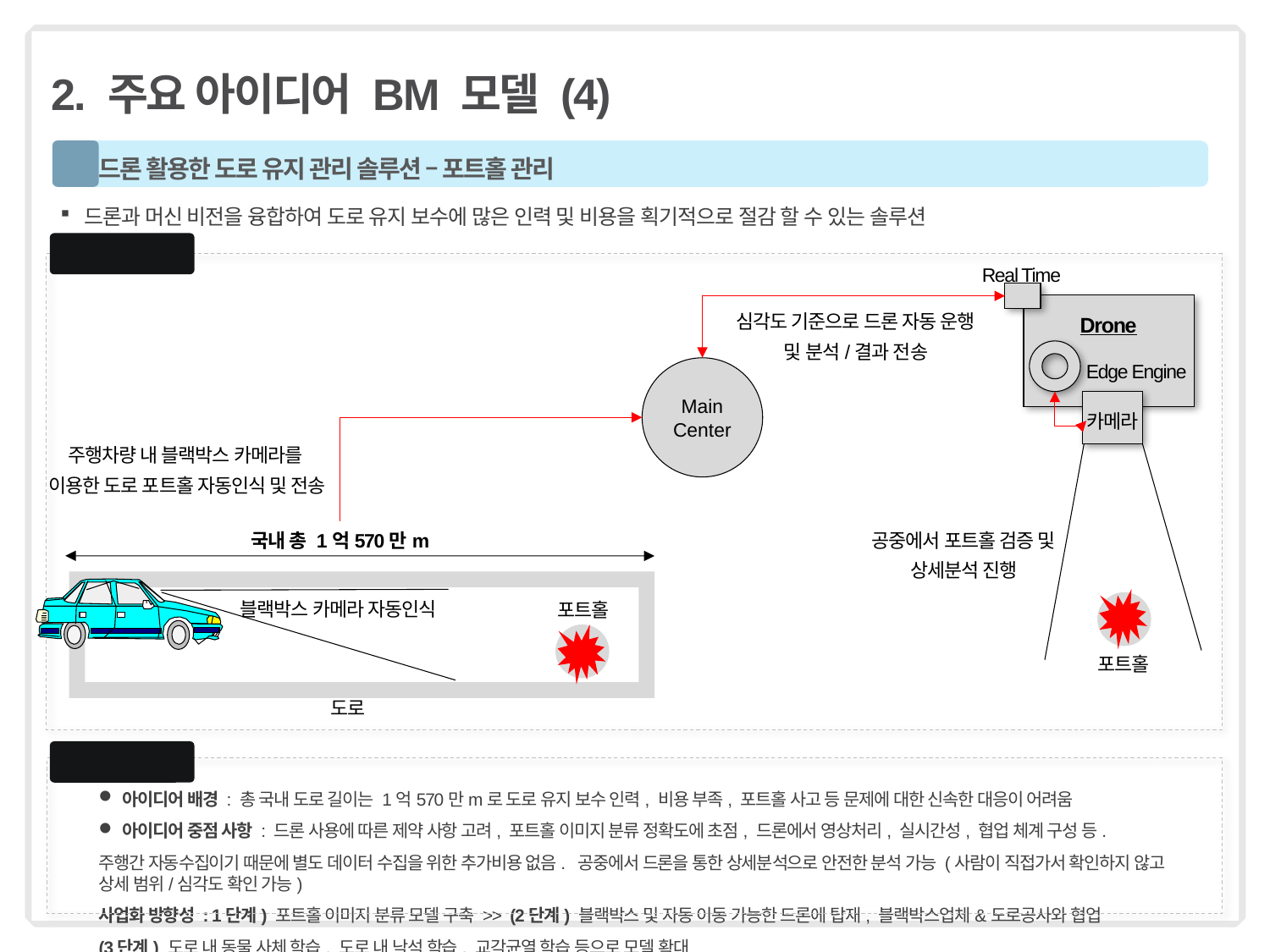

# 2. 주요 아이디어 BM 모델 (4)
4
      드론 활용한 도로 유지 관리 솔루션 – 포트홀 관리
드론과 머신 비전을 융합하여 도로 유지 보수에 많은 인력 및 비용을 획기적으로 절감 할 수 있는 솔루션
 ① 개념도

Real Time

심각도 기준으로 드론 자동 운행
및 분석/결과 전송
Drone

Edge Engine
Main
Center

카메라
주행차량 내 블랙박스 카메라를
이용한 도로 포트홀 자동인식 및 전송
공중에서 포트홀 검증 및
상세분석 진행
국내 총 1억570만m

블랙박스 카메라 자동인식
포트홀

포트홀
도로
 ② 설명

아이디어 배경 : 총 국내 도로 길이는 1억570만m로 도로 유지 보수 인력, 비용 부족, 포트홀 사고 등 문제에 대한 신속한 대응이 어려움
아이디어 중점 사항 : 드론 사용에 따른 제약 사항 고려, 포트홀 이미지 분류 정확도에 초점, 드론에서 영상처리, 실시간성, 협업 체계 구성 등.
주행간 자동수집이기 때문에 별도 데이터 수집을 위한 추가비용 없음.  공중에서 드론을 통한 상세분석으로 안전한 분석 가능 (사람이 직접가서 확인하지 않고 상세 범위/심각도 확인 가능)
사업화 방향성 : 1단계) 포트홀 이미지 분류 모델 구축 >>  (2단계) 블랙박스 및 자동 이동 가능한 드론에 탑재, 블랙박스업체&도로공사와 협업
(3단계) 도로 내 동물 사체 학습, 도로 내 낙석 학습, 교각균열 학습 등으로 모델 확대